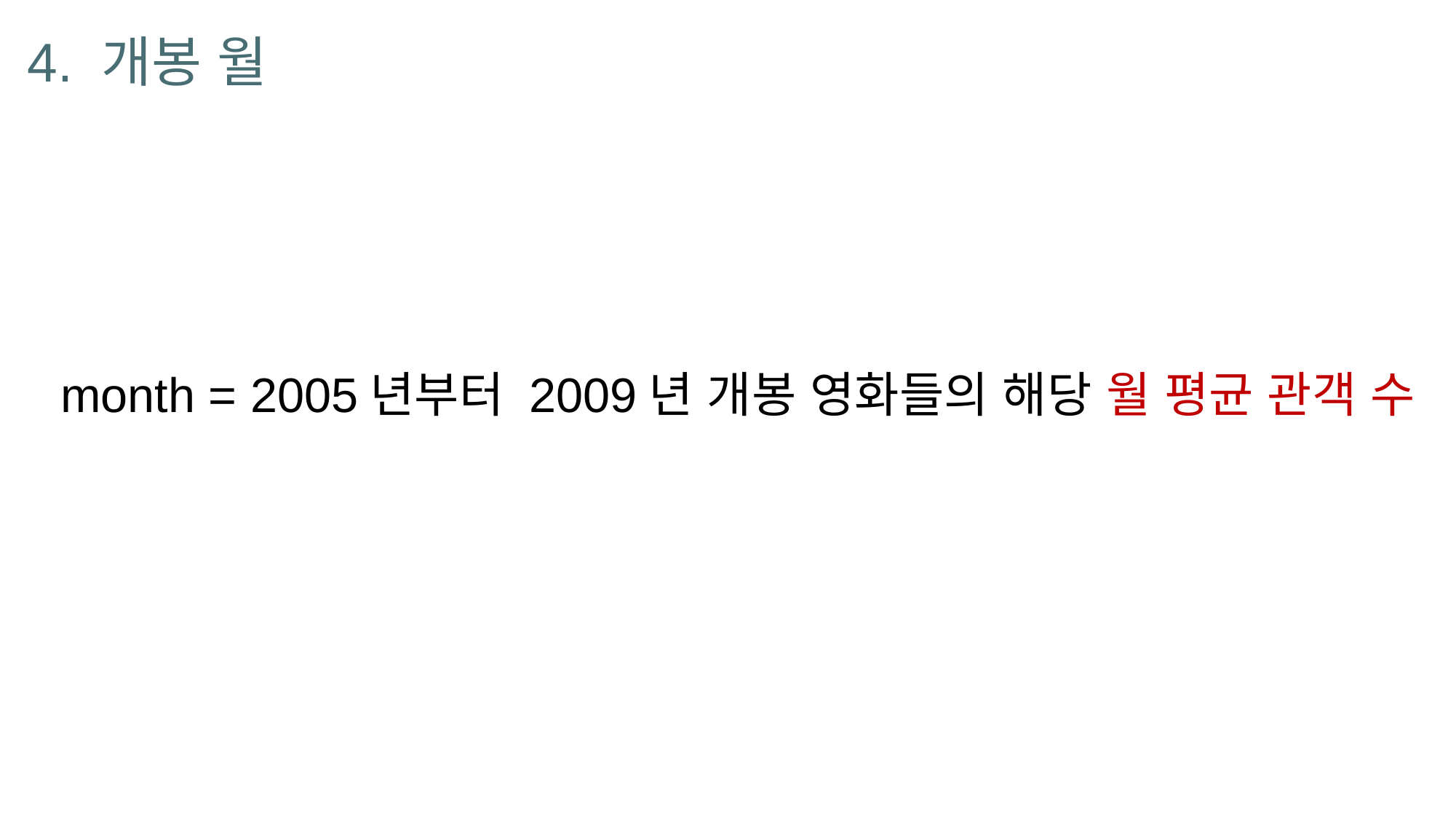

# 4. 개봉 월
month = 2005년부터 2009년 개봉 영화들의 해당 월 평균 관객 수